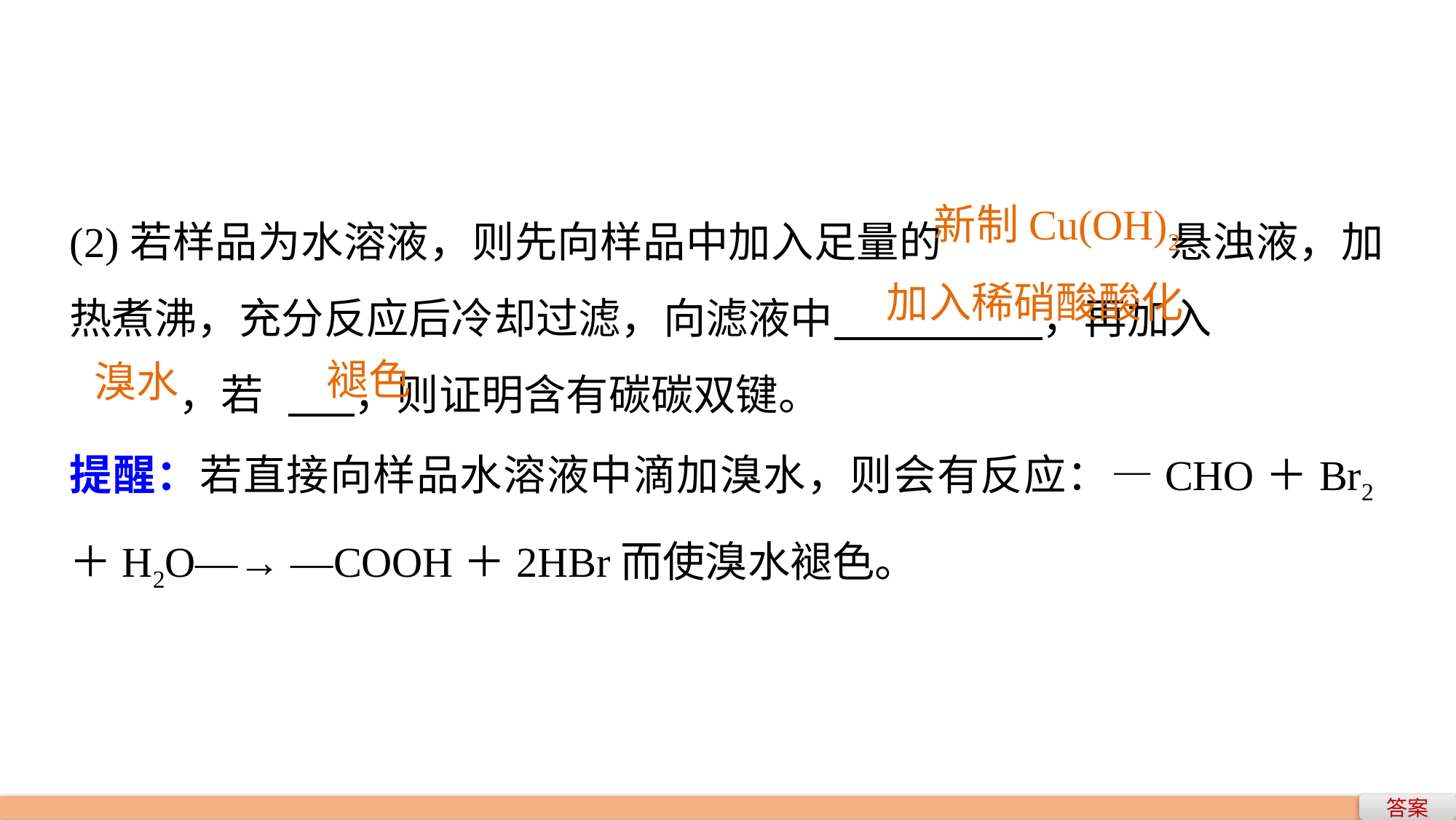

(2)若样品为水溶液，则先向样品中加入足量的			悬浊液，加热煮沸，充分反应后冷却过滤，向滤液中	                      ，再加入
	，若	       ，则证明含有碳碳双键。
提醒：若直接向样品水溶液中滴加溴水，则会有反应：—CHO＋Br2＋H2O―→ —COOH＋2HBr而使溴水褪色。
新制Cu(OH)2
加入稀硝酸酸化
褪色
溴水
答案